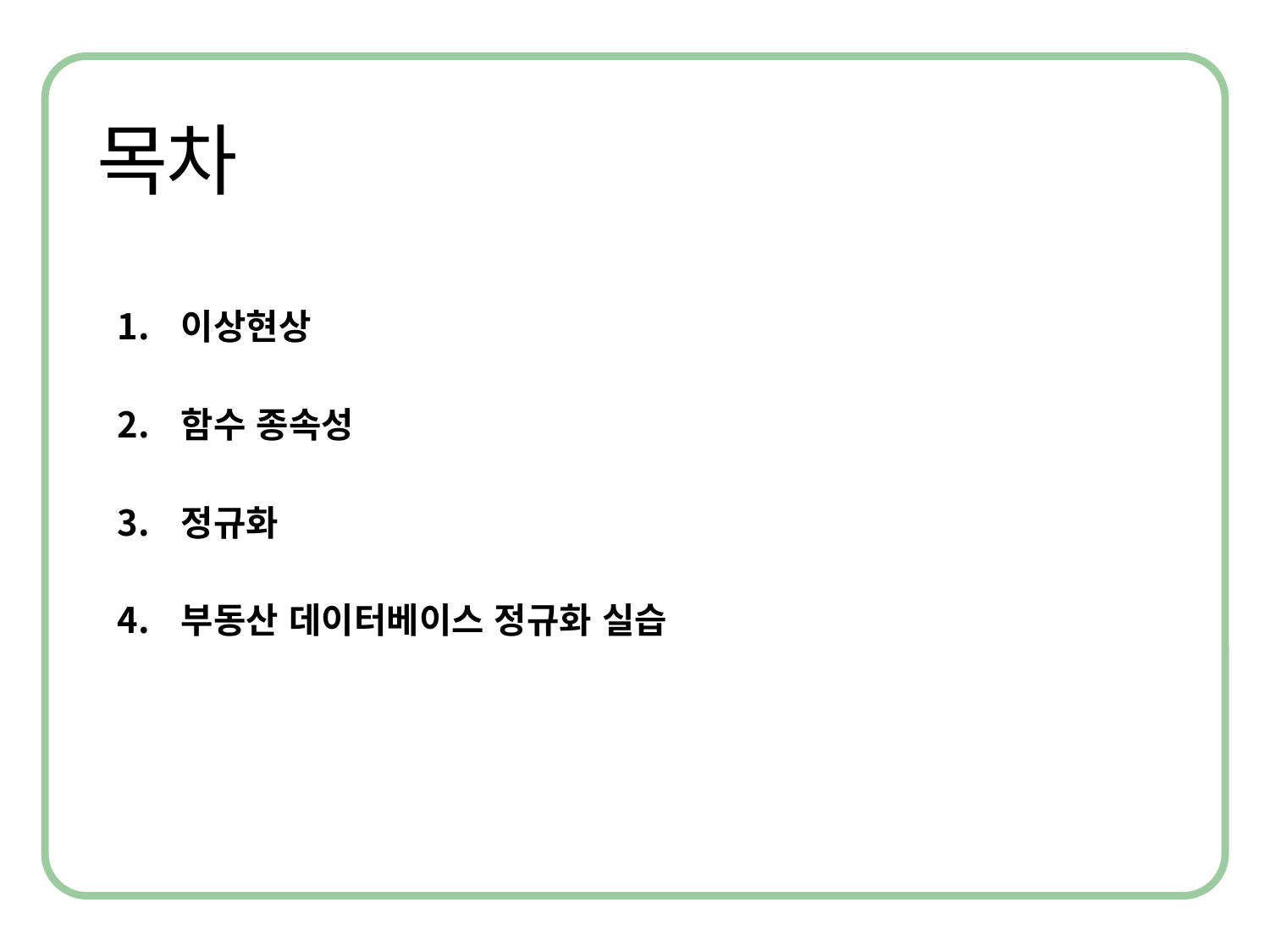

이상현상
함수 종속성
정규화
부동산 데이터베이스 정규화 실습